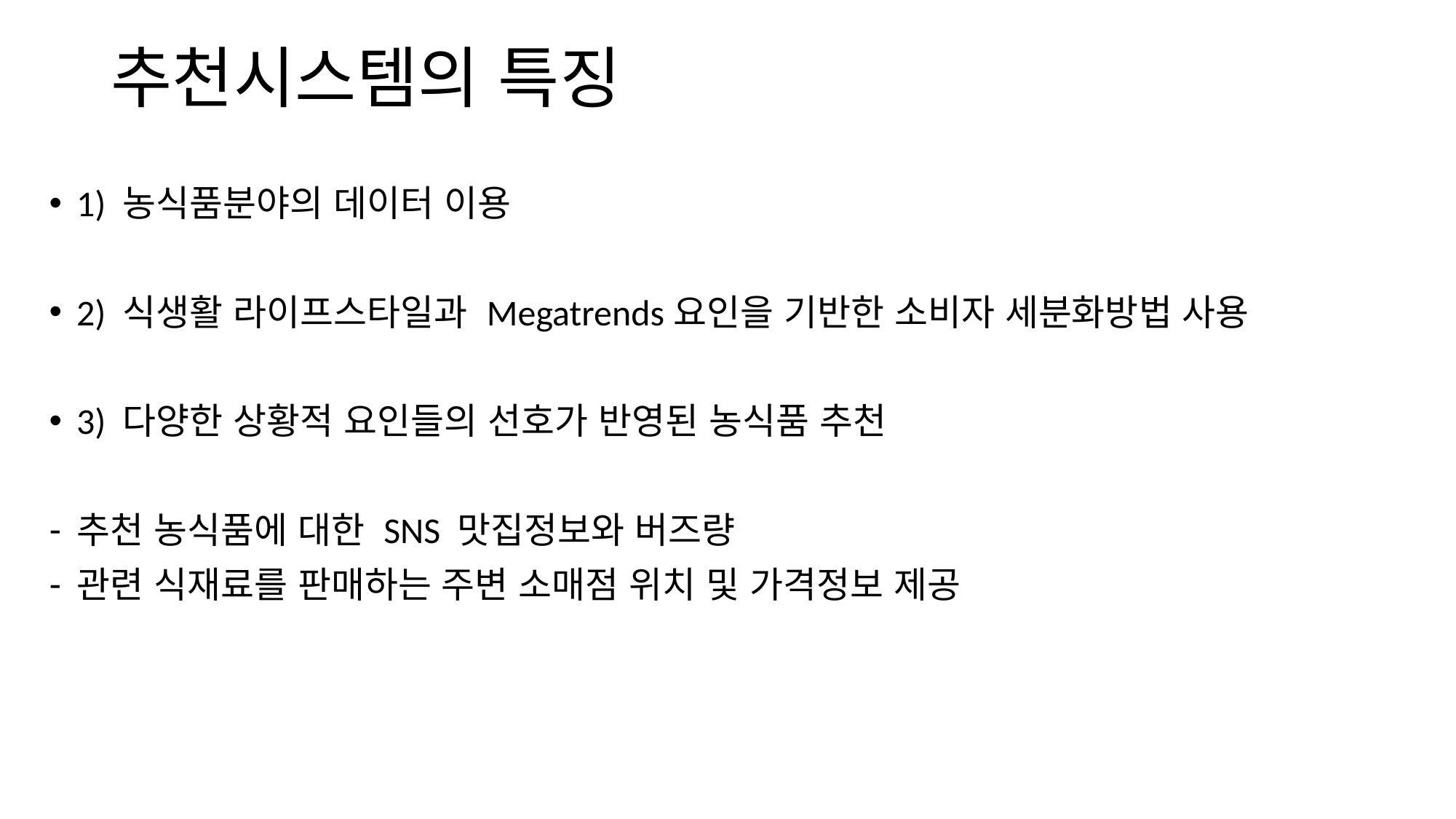

# 추천시스템의 특징
1) 농식품분야의 데이터 이용

2) 식생활 라이프스타일과 Megatrends요인을 기반한 소비자 세분화방법 사용

3) 다양한 상황적 요인들의 선호가 반영된 농식품 추천

추천 농식품에 대한 SNS 맛집정보와 버즈량
관련 식재료를 판매하는 주변 소매점 위치 및 가격정보 제공